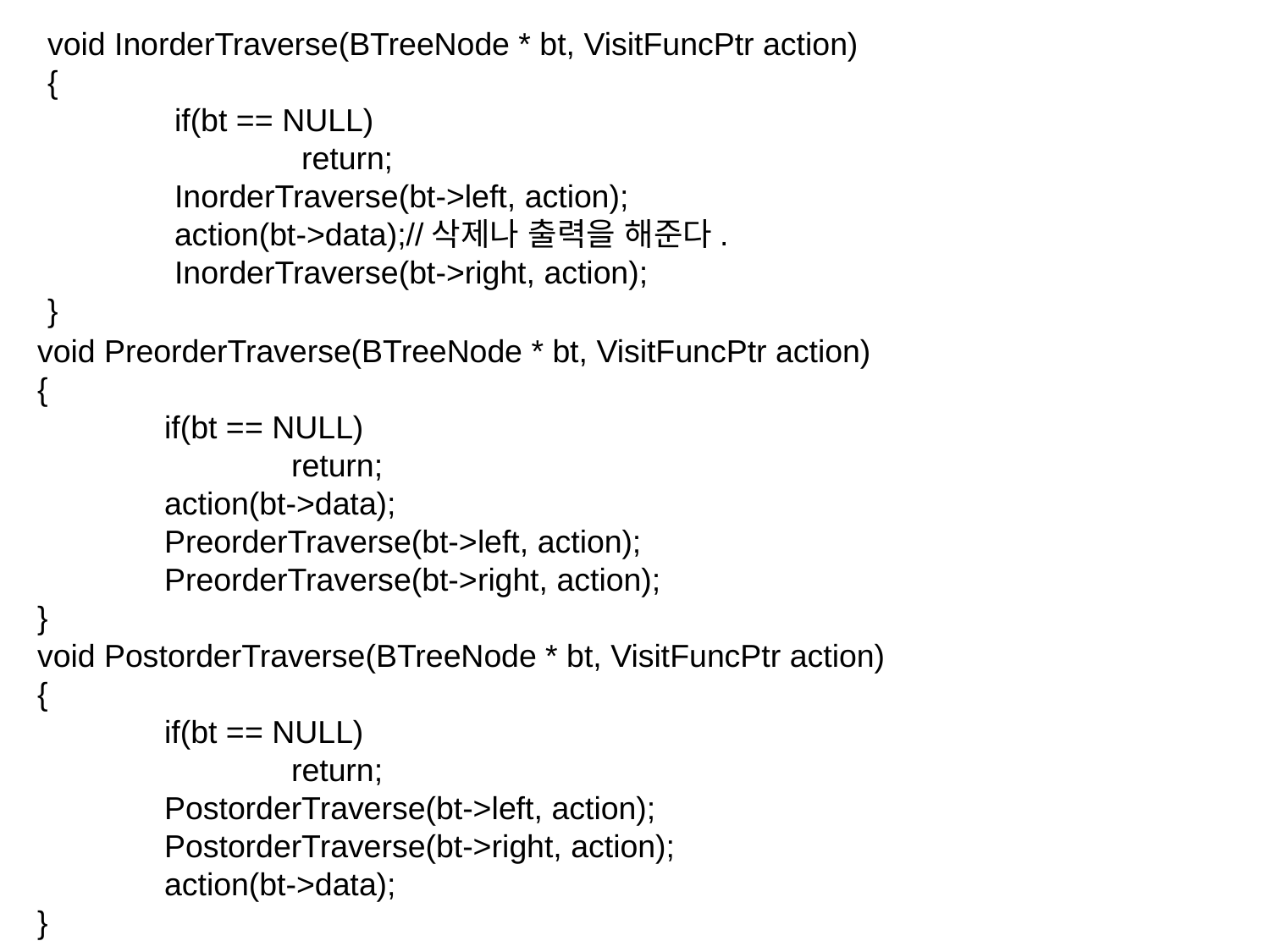

void InorderTraverse(BTreeNode * bt, VisitFuncPtr action)
{
	if(bt == NULL)
		return;
	InorderTraverse(bt->left, action);
	action(bt->data);//삭제나 출력을 해준다.
	InorderTraverse(bt->right, action);
}
void PreorderTraverse(BTreeNode * bt, VisitFuncPtr action)
{
	if(bt == NULL)
		return;
	action(bt->data);
	PreorderTraverse(bt->left, action);
	PreorderTraverse(bt->right, action);
}
void PostorderTraverse(BTreeNode * bt, VisitFuncPtr action)
{
	if(bt == NULL)
		return;
	PostorderTraverse(bt->left, action);
	PostorderTraverse(bt->right, action);
	action(bt->data);
}